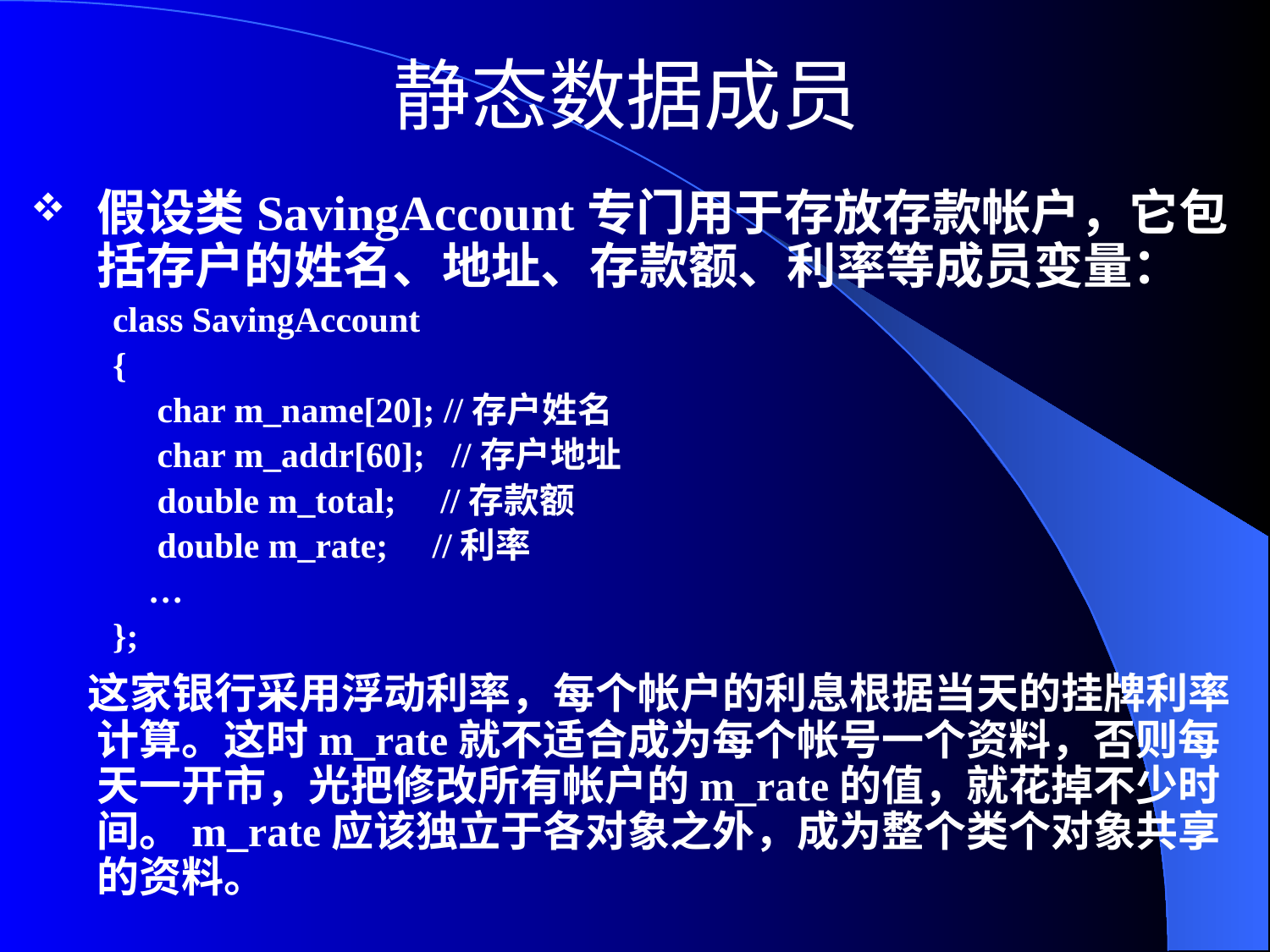

# 静态数据成员
假设类SavingAccount专门用于存放存款帐户，它包括存户的姓名、地址、存款额、利率等成员变量：
class SavingAccount
{
	char m_name[20]; //存户姓名
     char m_addr[60];   //存户地址
     double m_total;     //存款额
	double m_rate;     //利率
    …
};
    这家银行采用浮动利率，每个帐户的利息根据当天的挂牌利率计算。这时m_rate就不适合成为每个帐号一个资料，否则每天一开市，光把修改所有帐户的m_rate的值，就花掉不少时间。m_rate应该独立于各对象之外，成为整个类个对象共享的资料。